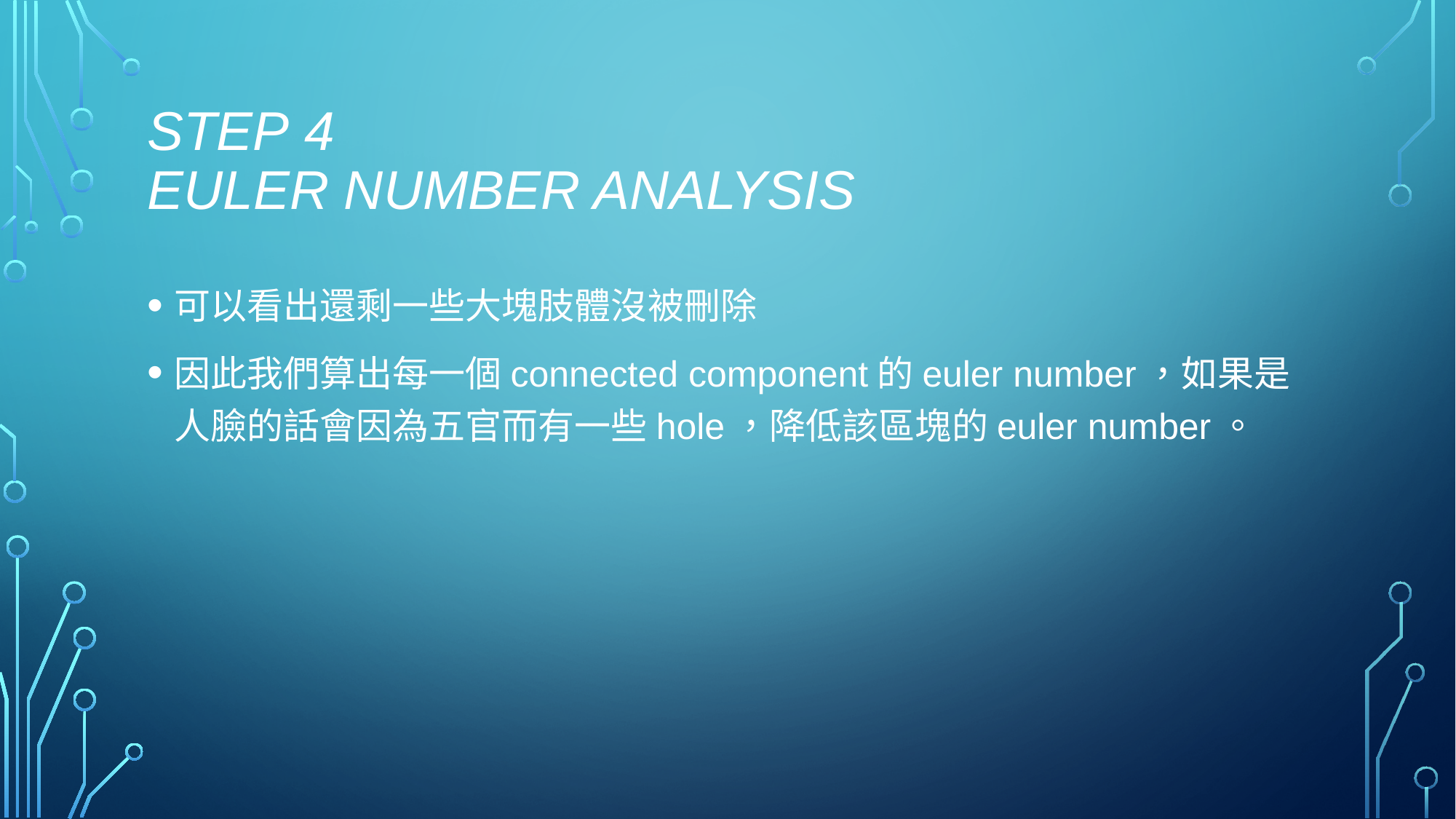

# Step 4 euler number analysis
可以看出還剩一些大塊肢體沒被刪除
因此我們算出每一個connected component的euler number，如果是人臉的話會因為五官而有一些hole，降低該區塊的euler number。